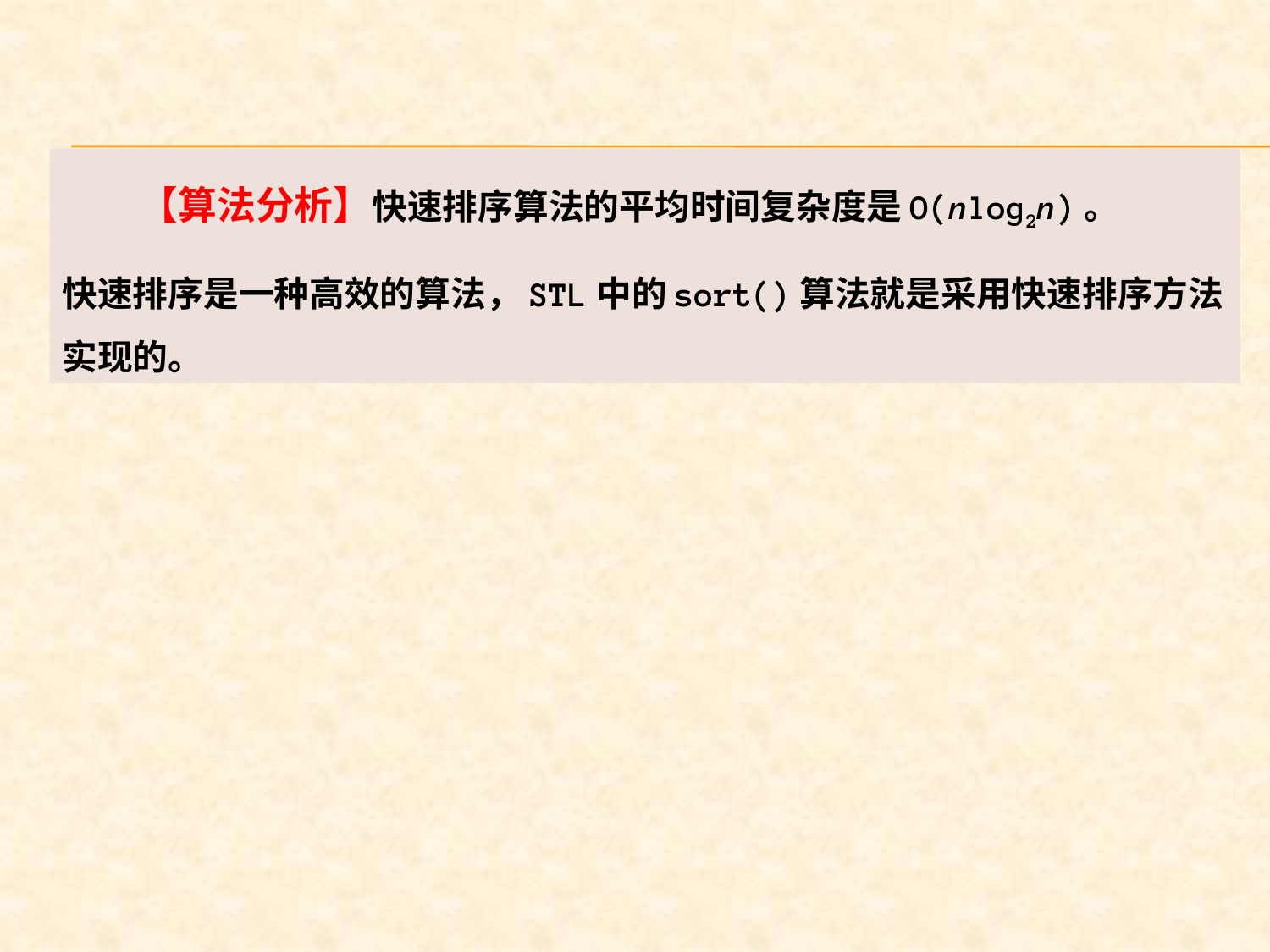

【算法分析】快速排序算法的平均时间复杂度是O(nlog2n)。
快速排序是一种高效的算法，STL中的sort()算法就是采用快速排序方法实现的。